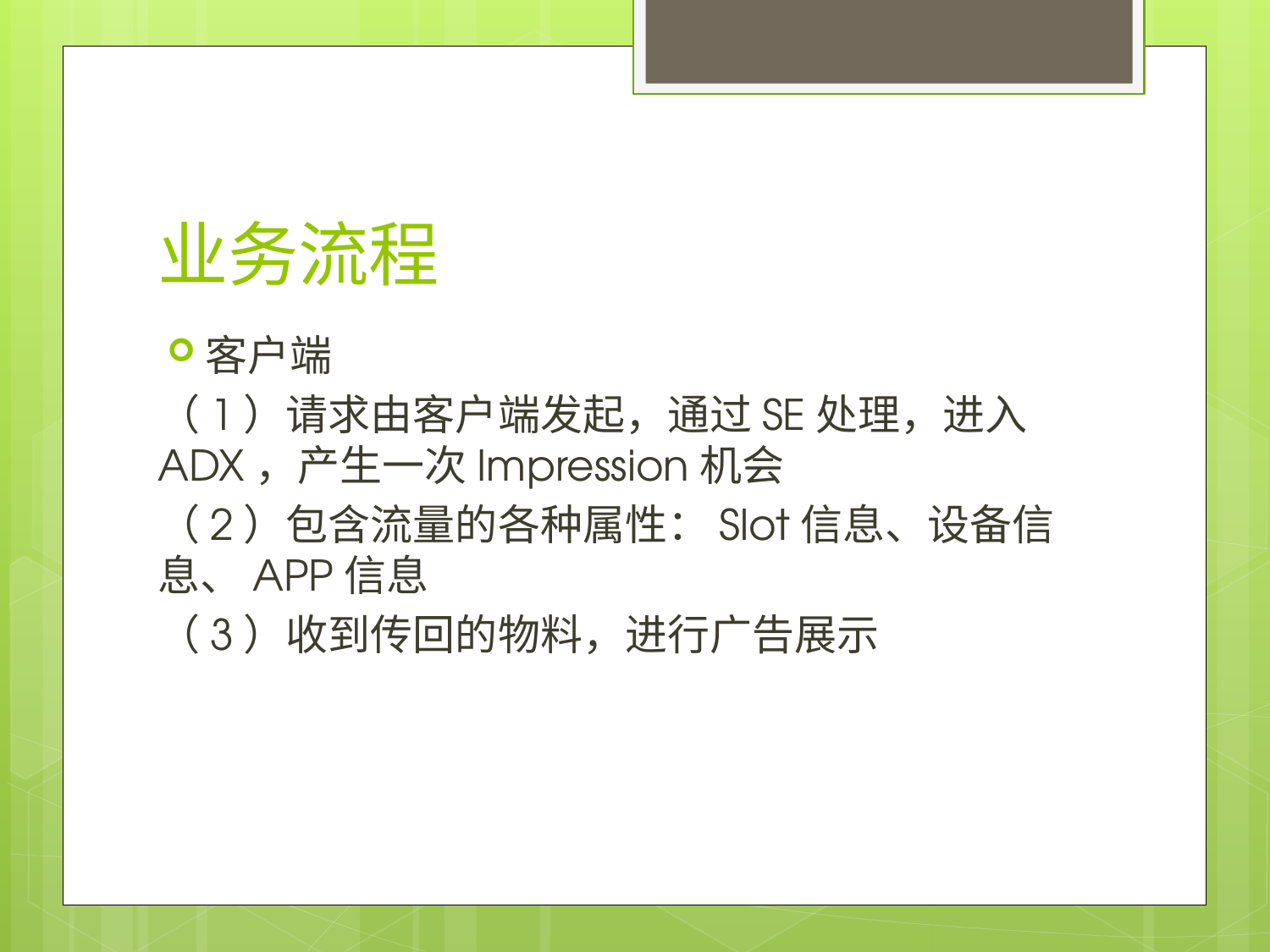

# 业务流程
客户端
（1）请求由客户端发起，通过SE处理，进入ADX，产生一次Impression机会
（2）包含流量的各种属性：Slot信息、设备信息、APP信息
（3）收到传回的物料，进行广告展示